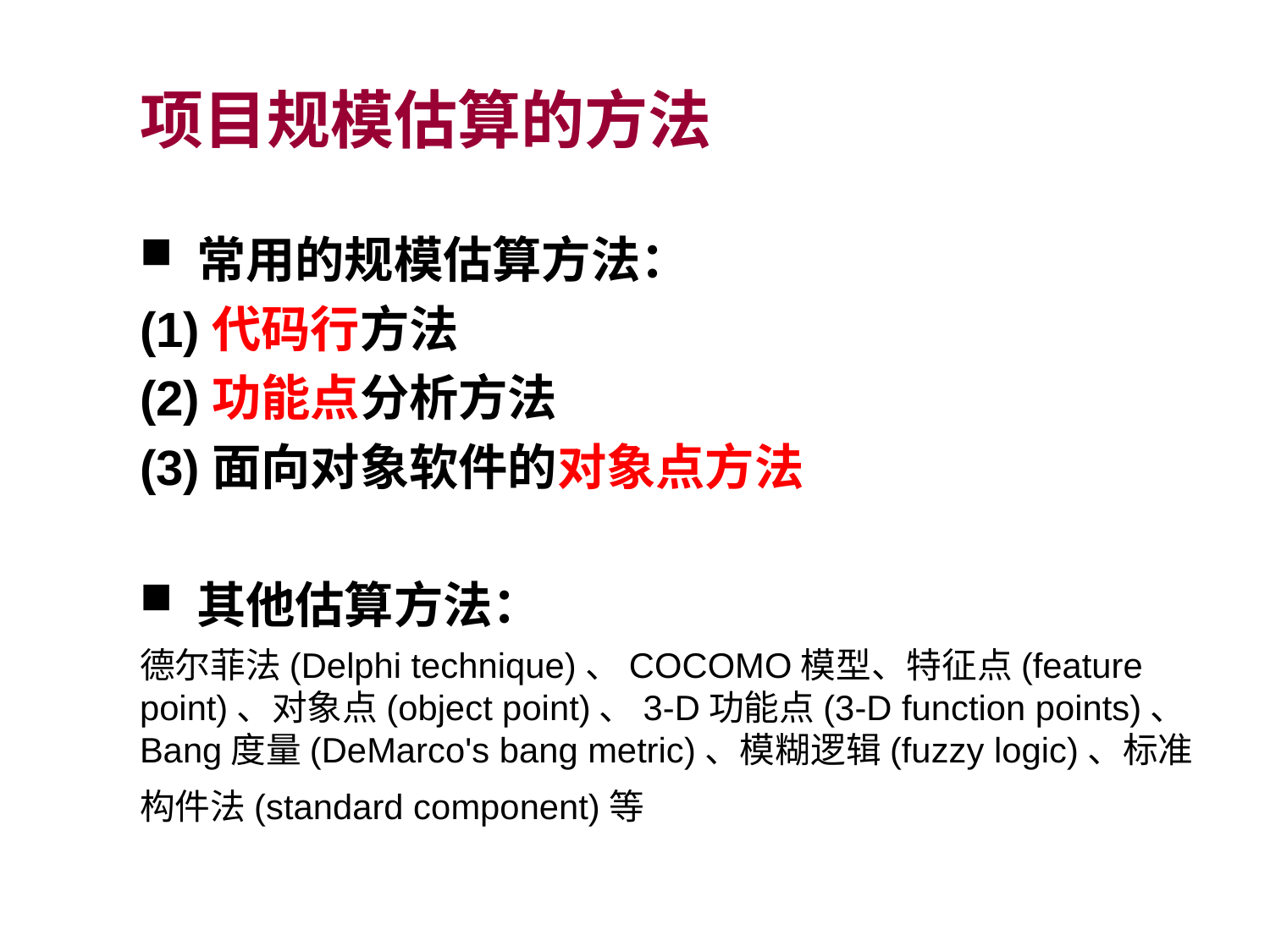

项目规模估算的方法
 常用的规模估算方法：
(1)代码行方法
(2)功能点分析方法
(3)面向对象软件的对象点方法

 其他估算方法：
德尔菲法(Delphi technique)、COCOMO模型、特征点(feature point)、对象点(object point)、3-D功能点(3-D function points)、Bang度量(DeMarco's bang metric)、模糊逻辑(fuzzy logic)、标准构件法(standard component)等